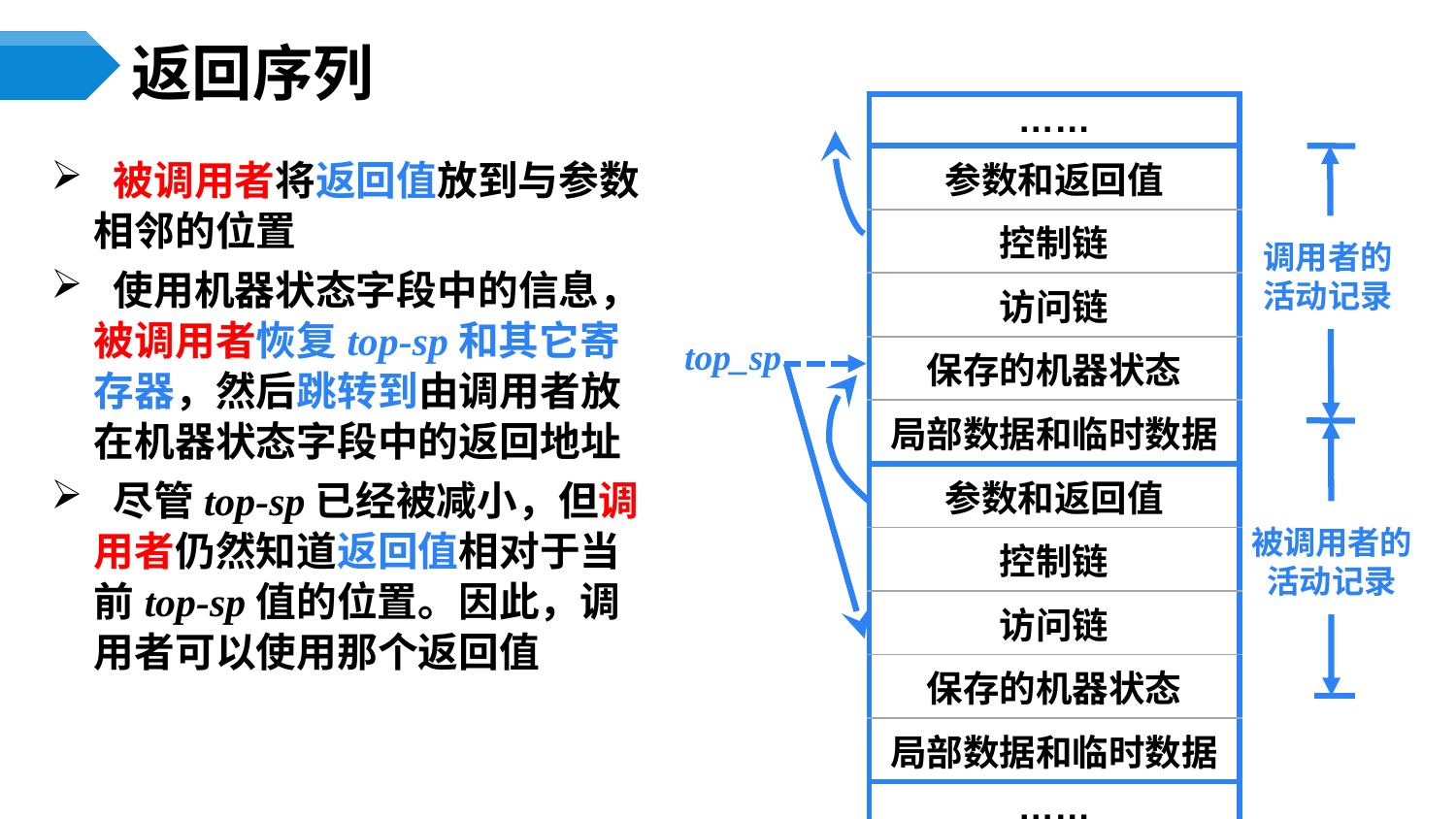

# 返回序列
| …… |
| --- |
| 参数和返回值 |
| 控制链 |
| 访问链 |
| 保存的机器状态 |
| 局部数据和临时数据 |
| 参数和返回值 |
| 控制链 |
| 访问链 |
| 保存的机器状态 |
| 局部数据和临时数据 |
| …… |

 被调用者将返回值放到与参数相邻的位置
 使用机器状态字段中的信息，被调用者恢复top-sp和其它寄存器，然后跳转到由调用者放在机器状态字段中的返回地址
 尽管top-sp已经被减小，但调用者仍然知道返回值相对于当前top-sp值的位置。因此，调用者可以使用那个返回值
调用者的活动记录
top_sp

被调用者的活动记录